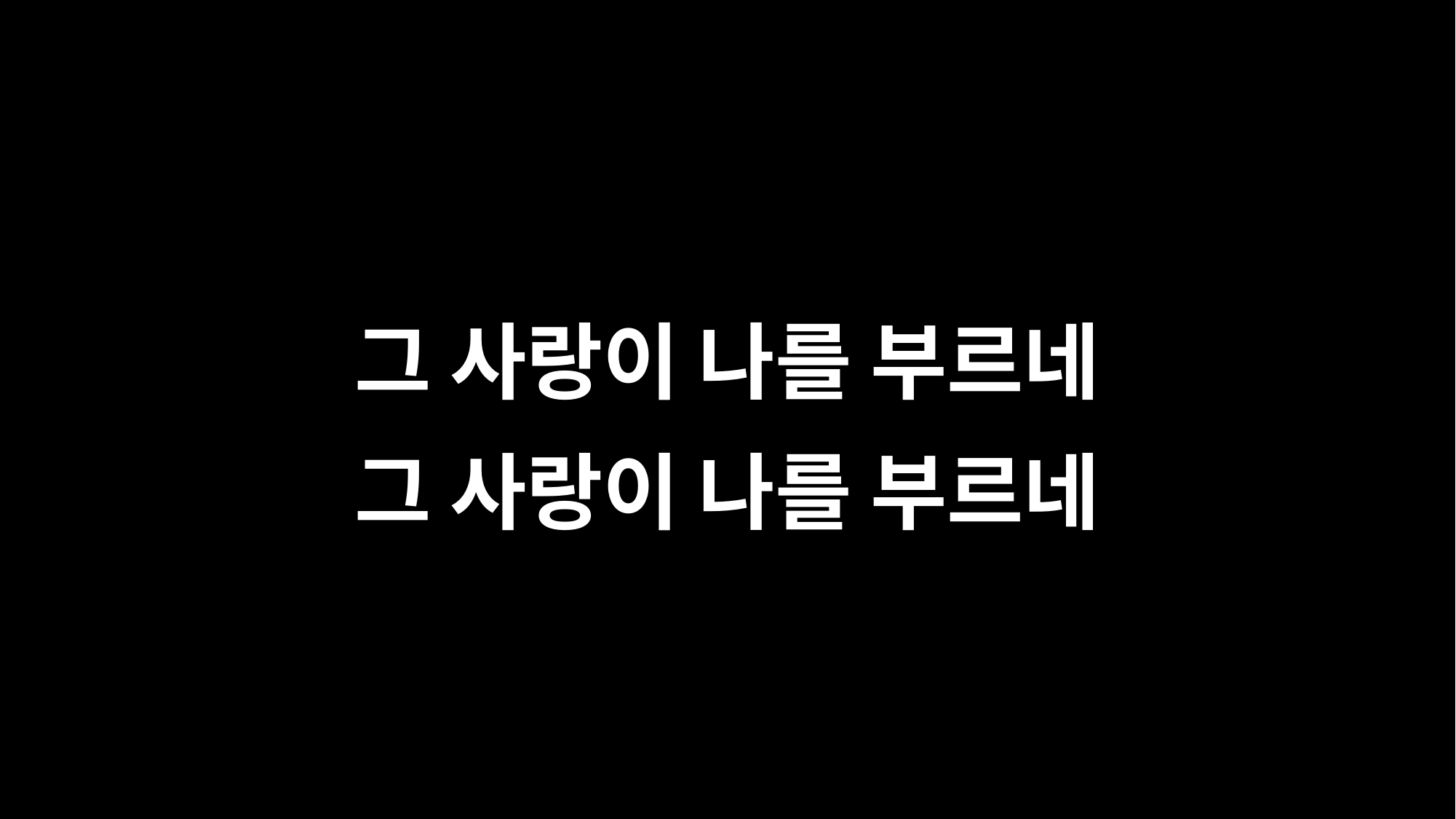

그 사랑이 나를 부르네
그 사랑이 나를 부르네